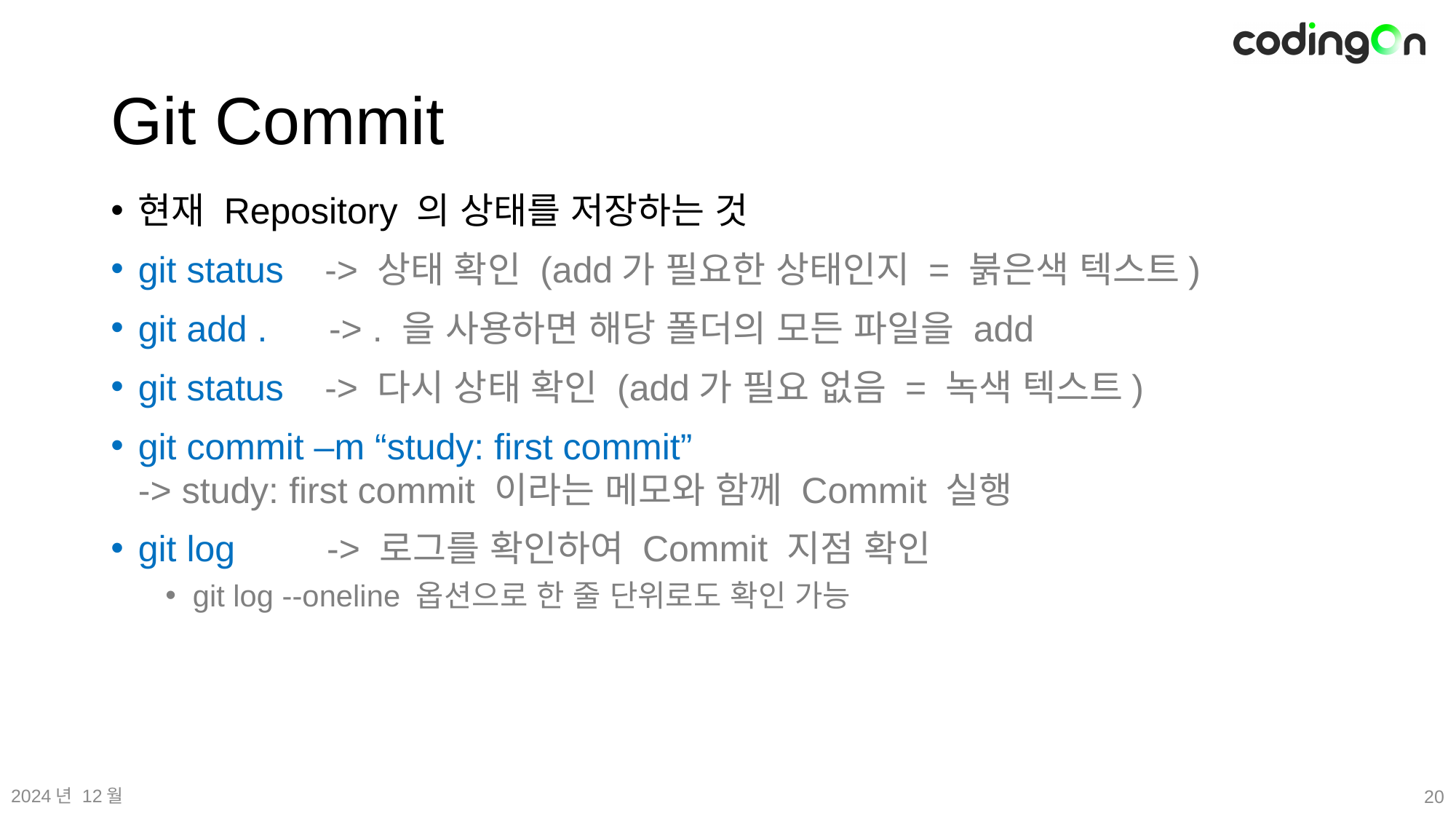

# Git Commit
현재 Repository 의 상태를 저장하는 것
git status    -> 상태 확인 (add가 필요한 상태인지 = 붉은색 텍스트)
git add .      -> . 을 사용하면 해당 폴더의 모든 파일을 add
git status    -> 다시 상태 확인 (add가 필요 없음 = 녹색 텍스트)
git commit –m “study: first commit”
-> study: first commit 이라는 메모와 함께 Commit 실행
git log         -> 로그를 확인하여 Commit 지점 확인
git log --oneline 옵션으로 한 줄 단위로도 확인 가능

2024년 12월
20